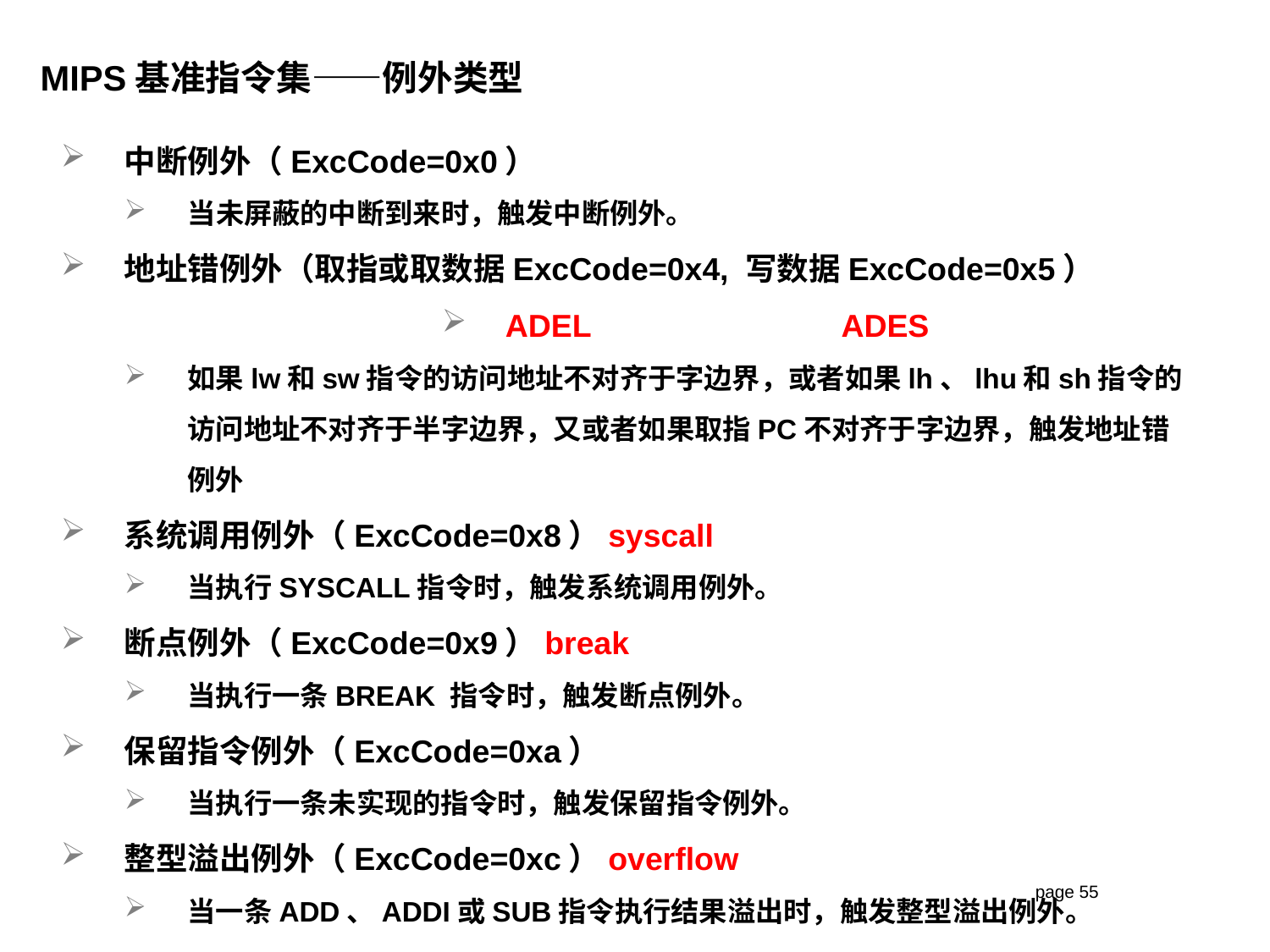

MIPS基准指令集——例外类型
中断例外（ExcCode=0x0）
当未屏蔽的中断到来时，触发中断例外。
地址错例外（取指或取数据ExcCode=0x4, 写数据ExcCode=0x5）
ADEL		ADES
如果lw和sw指令的访问地址不对齐于字边界，或者如果lh、lhu和sh指令的访问地址不对齐于半字边界，又或者如果取指PC不对齐于字边界，触发地址错例外
系统调用例外（ExcCode=0x8）syscall
当执行SYSCALL指令时，触发系统调用例外。
断点例外（ExcCode=0x9）break
当执行一条BREAK 指令时，触发断点例外。
保留指令例外（ExcCode=0xa）
当执行一条未实现的指令时，触发保留指令例外。
整型溢出例外（ExcCode=0xc）overflow
当一条ADD、ADDI或SUB指令执行结果溢出时，触发整型溢出例外。
page 55